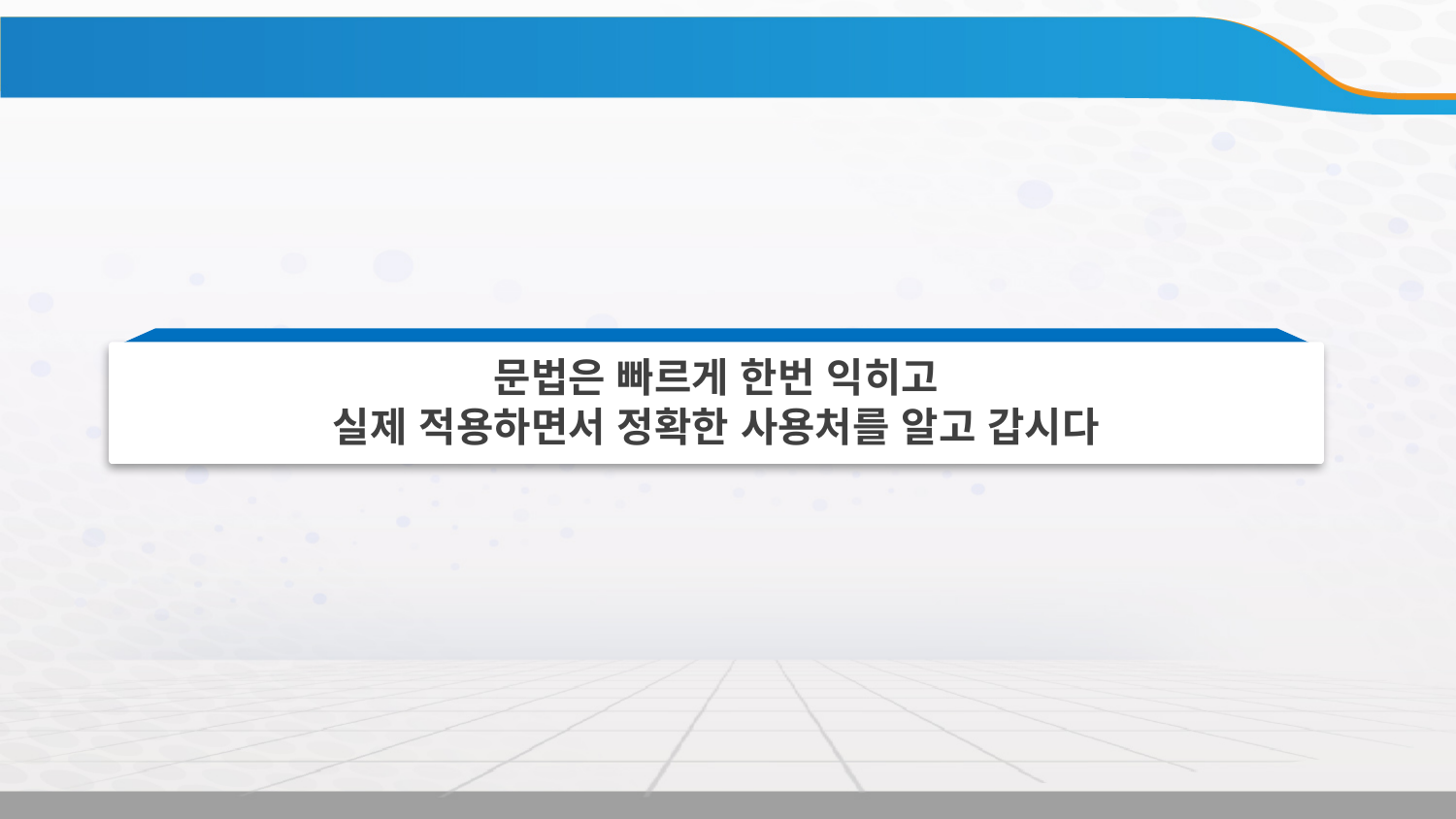

문법은 빠르게 한번 익히고
실제 적용하면서 정확한 사용처를 알고 갑시다